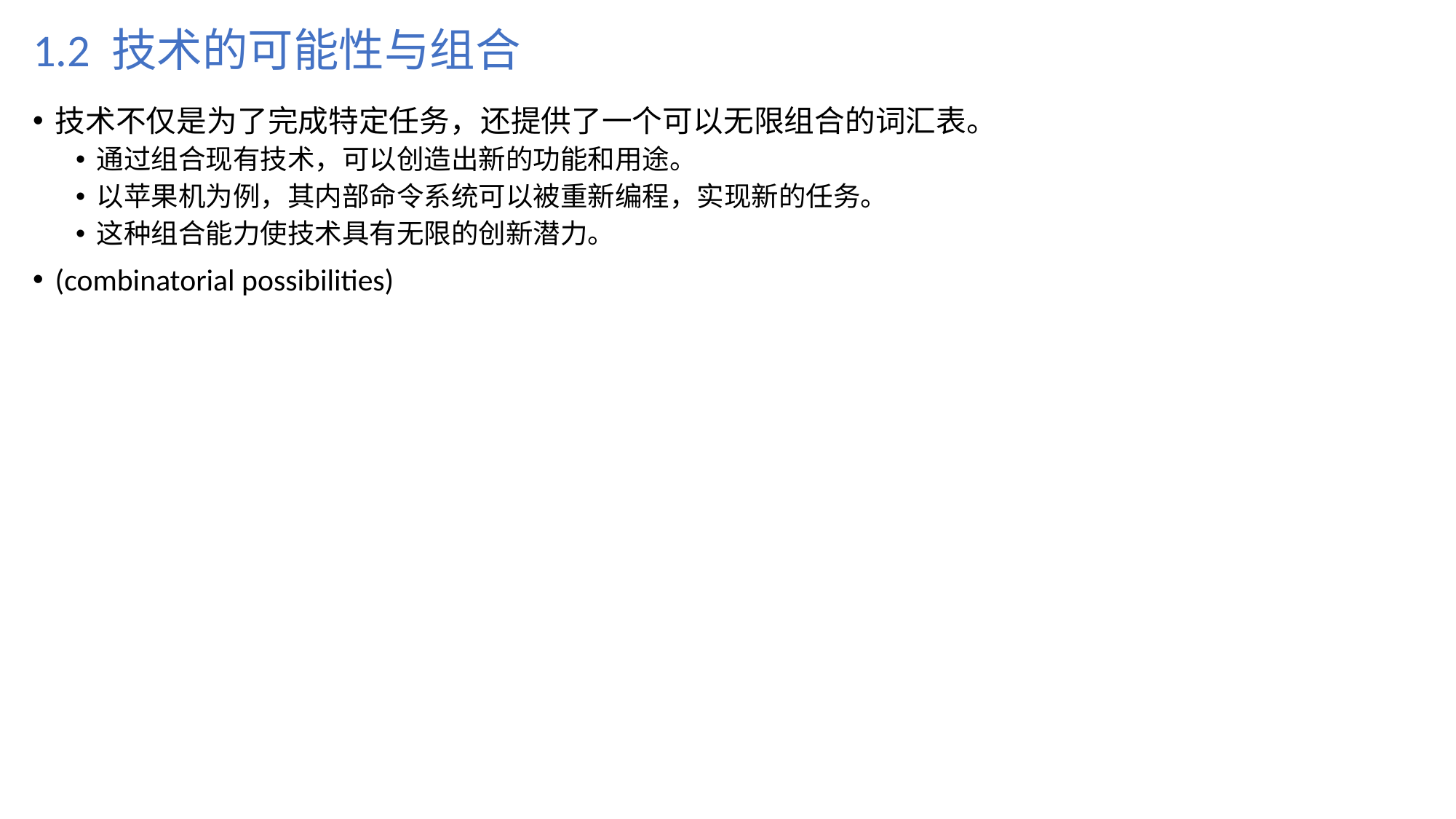

# 1.2 技术的可能性与组合
技术不仅是为了完成特定任务，还提供了一个可以无限组合的词汇表。
通过组合现有技术，可以创造出新的功能和用途。
以苹果机为例，其内部命令系统可以被重新编程，实现新的任务。
这种组合能力使技术具有无限的创新潜力。
(combinatorial possibilities)